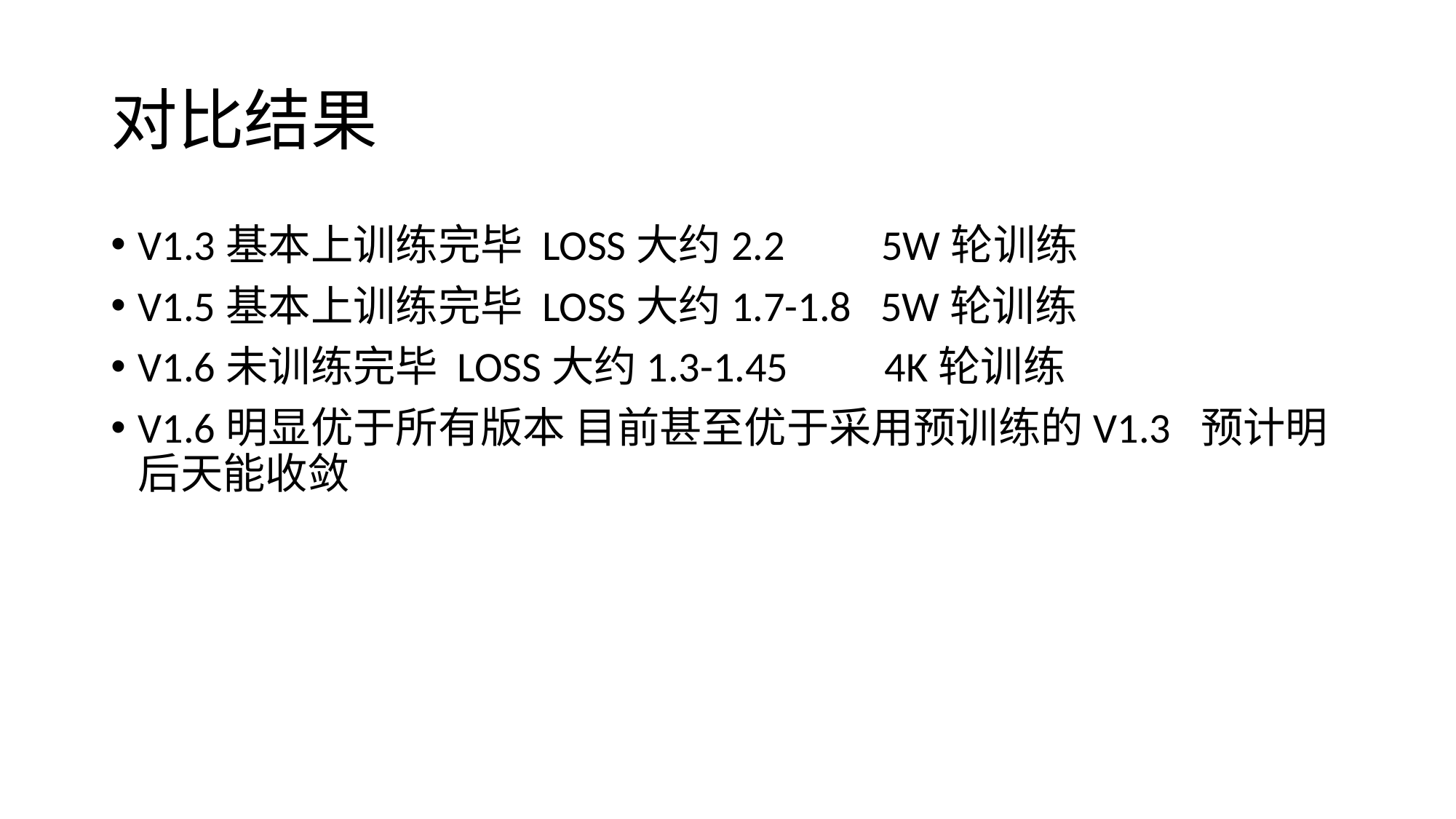

# 对比结果
V1.3基本上训练完毕 LOSS大约2.2          5W轮训练
V1.5基本上训练完毕 LOSS大约1.7-1.8   5W轮训练
V1.6未训练完毕 LOSS大约1.3-1.45          4K轮训练
V1.6明显优于所有版本 目前甚至优于采用预训练的V1.3  预计明后天能收敛